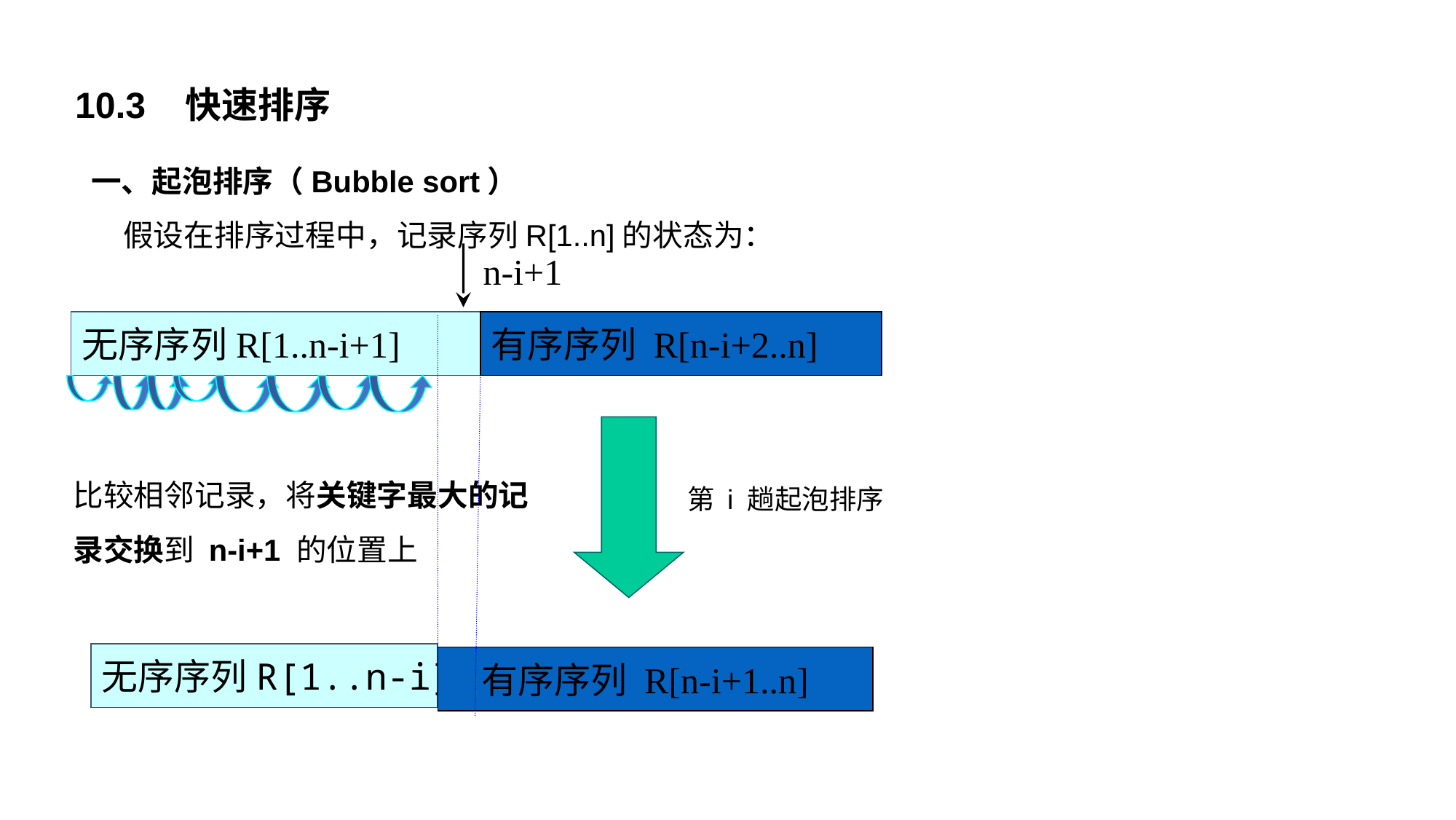

10.3   快速排序

一、起泡排序（Bubble sort）
　假设在排序过程中，记录序列R[1..n]的状态为：

n-i+1
无序序列R[1..n-i+1]

有序序列 R[n-i+2..n]

比较相邻记录，将关键字最大的记录交换到 n-i+1 的位置上
第 i 趟起泡排序
无序序列R[1..n-i]

   有序序列 R[n-i+1..n]